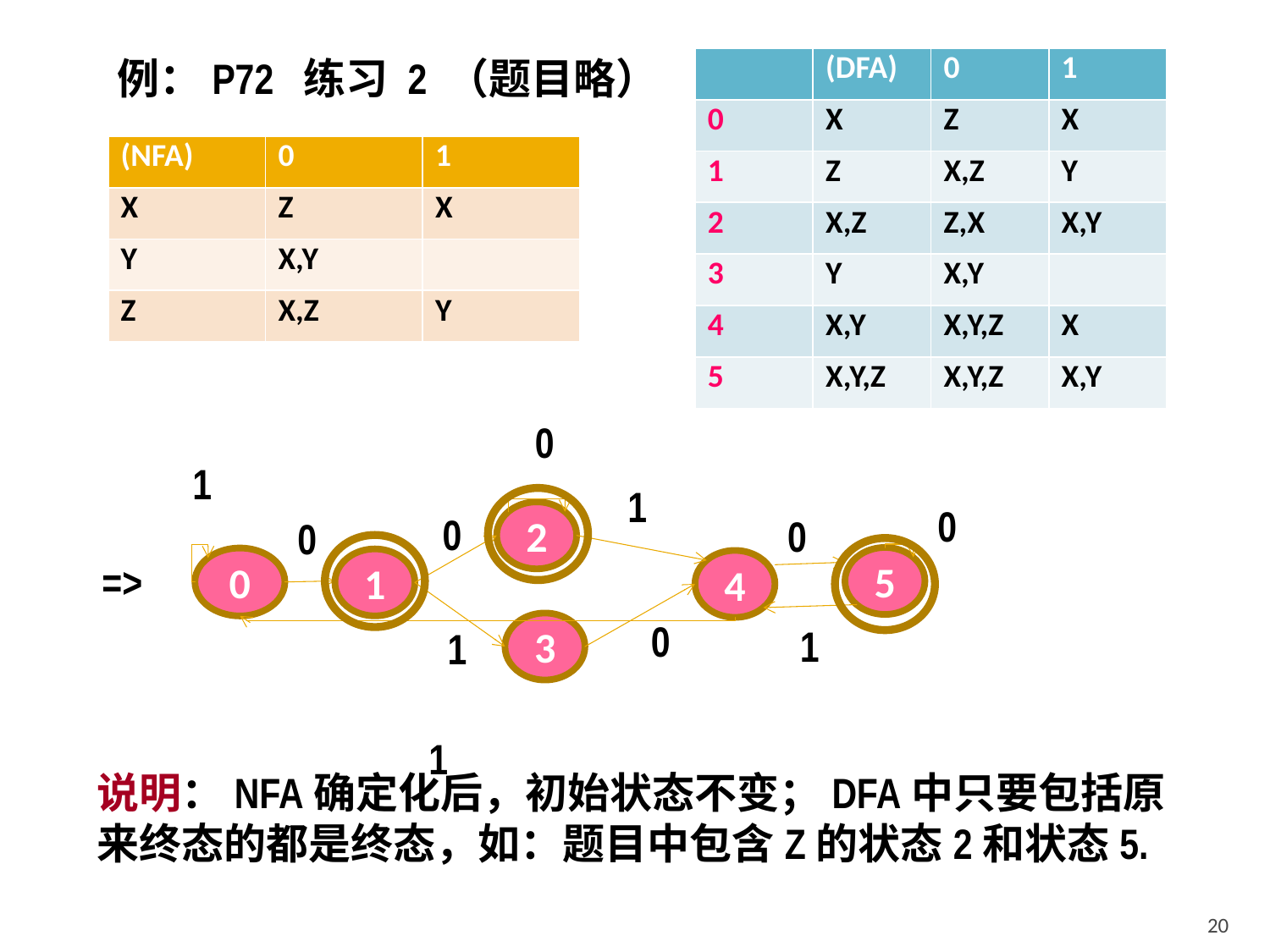

例：P72  练习 2 （题目略）
|  | (DFA) | 0 | 1 |
| --- | --- | --- | --- |
| 0 | X | Z | X |
| 1 | Z | X,Z | Y |
| 2 | X,Z | Z,X | X,Y |
| 3 | Y | X,Y |  |
| 4 | X,Y | X,Y,Z | X |
| 5 | X,Y,Z | X,Y,Z | X,Y |
| (NFA) | 0 | 1 |
| --- | --- | --- |
| X | Z | X |
| Y | X,Y |  |
| Z | X,Z | Y |
0
1
1

0
0
2
0
0

5
0
=>
1
4
0
3
1
1
1
说明：NFA确定化后，初始状态不变；DFA中只要包括原来终态的都是终态，如：题目中包含Z的状态2和状态5.
20